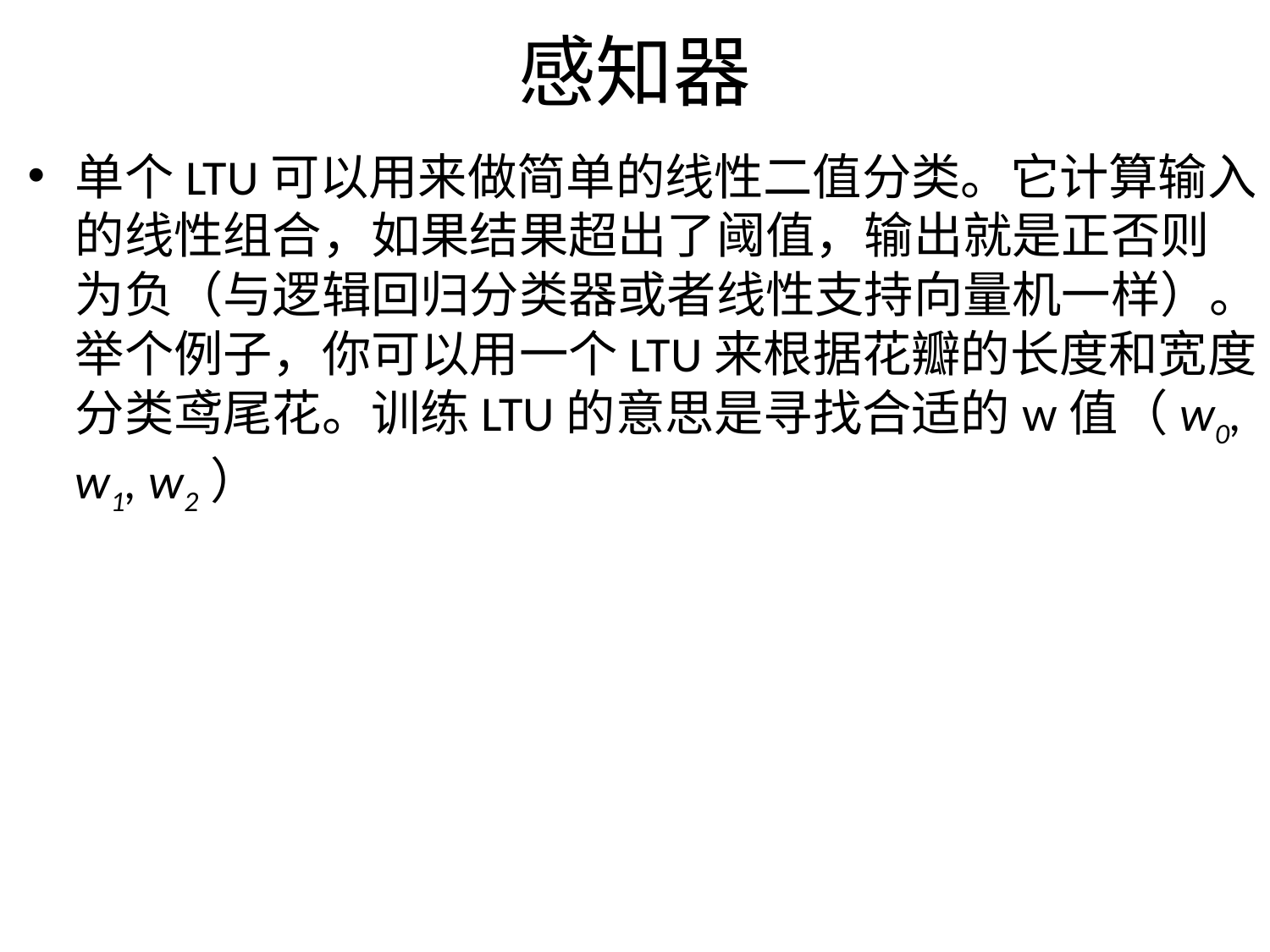

# 感知器
单个LTU可以用来做简单的线性二值分类。它计算输入的线性组合，如果结果超出了阈值，输出就是正否则为负（与逻辑回归分类器或者线性支持向量机一样）。举个例子，你可以用一个LTU来根据花瓣的长度和宽度分类鸢尾花。训练LTU的意思是寻找合适的w值（w0, w1, w2）